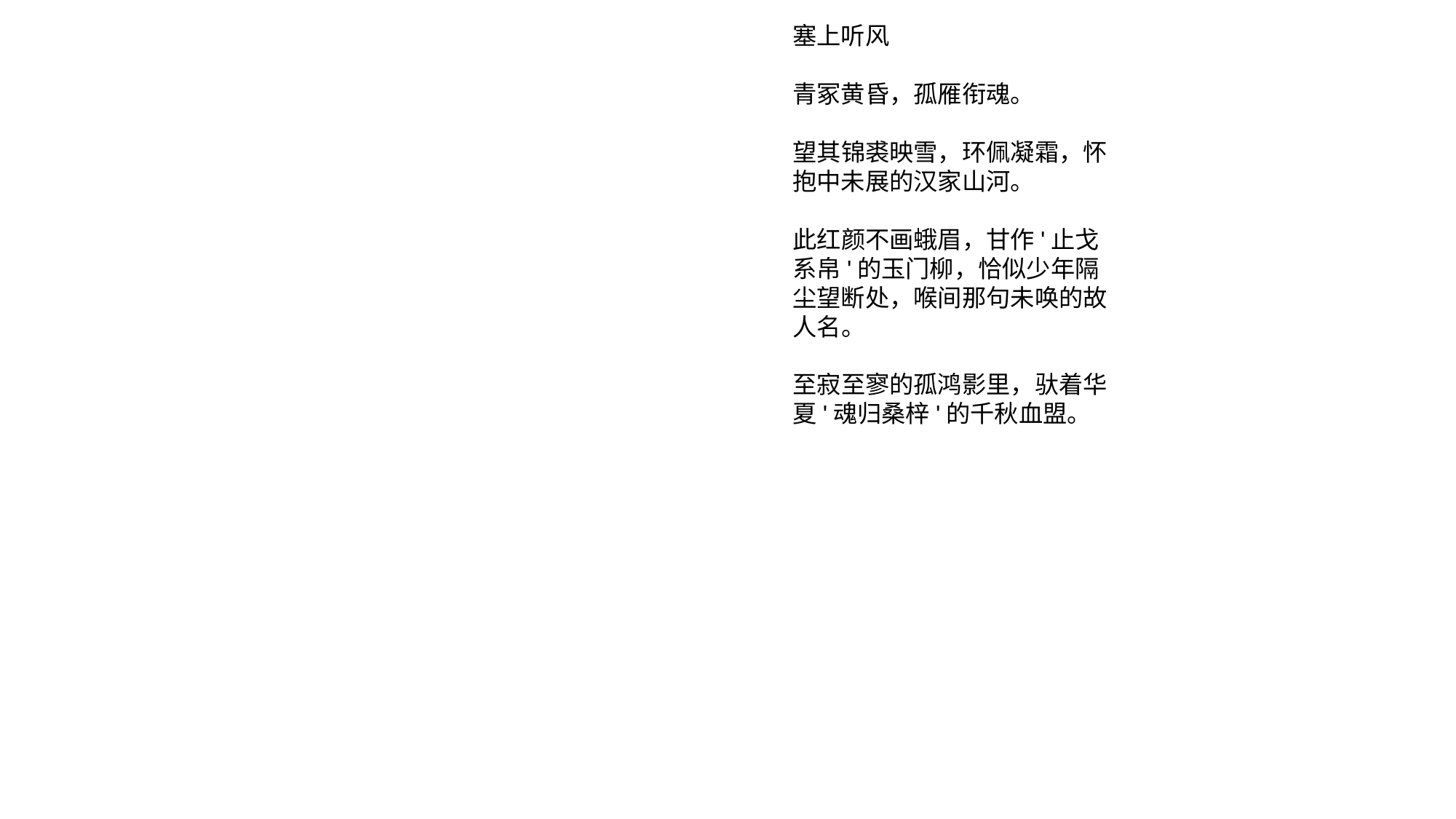

塞上听风

青冢黄昏，孤雁衔魂。

望其锦裘映雪，环佩凝霜，怀抱中未展的汉家山河。

此红颜不画蛾眉，甘作'止戈系帛'的玉门柳，恰似少年隔尘望断处，喉间那句未唤的故人名。

至寂至寥的孤鸿影里，驮着华夏'魂归桑梓'的千秋血盟。